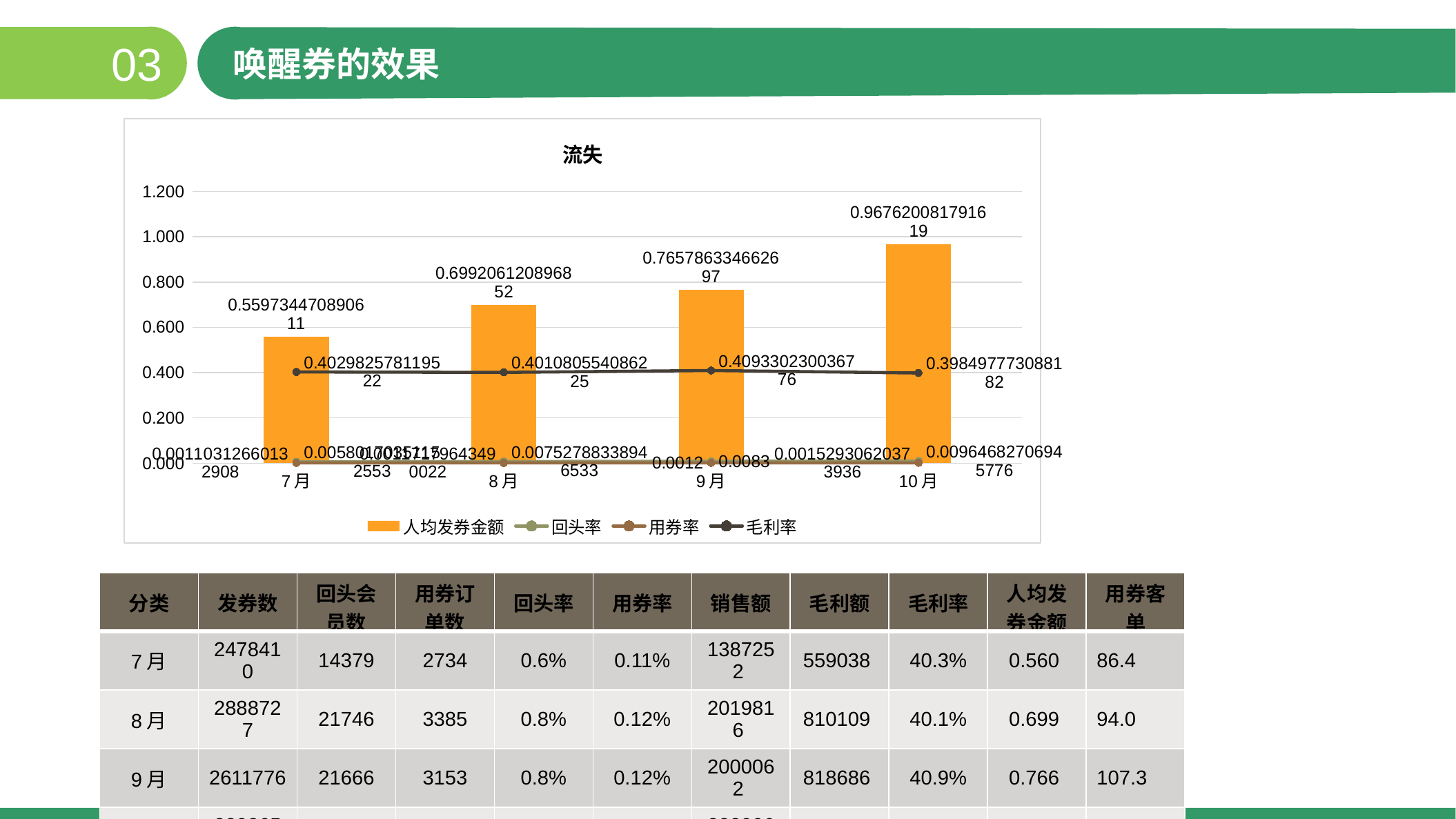

03
唤醒券的效果

### Chart: 流失

| Category | 人均发券金额 | 回头率 | 用券率 | 毛利率 |
|---|---|---|---|---|
| 7月 | 0.559734470890611 | 0.00580170351152553 | 0.00110312660132908 | 0.402982578119522 |
| 8月 | 0.699206120896852 | 0.00752788338946533 | 0.00117179643490022 | 0.401080554086225 |
| 9月 | 0.765786334662697 | 0.0083 | 0.0012 | 0.409330230036776 |
| 10月 | 0.967620081791619 | 0.00964682706945776 | 0.00152930620373936 | 0.398497773088182 |
| 分类 | 发券数 | 回头会员数 | 用券订单数 | 回头率 | 用券率 | 销售额 | 毛利额 | 毛利率 | 人均发券金额 | 用券客单 |
| --- | --- | --- | --- | --- | --- | --- | --- | --- | --- | --- |
| 7月 | 2478410 | 14379 | 2734 | 0.6% | 0.11% | 1387252 | 559038 | 40.3% | 0.560 | 86.4 |
| 8月 | 2888727 | 21746 | 3385 | 0.8% | 0.12% | 2019816 | 810109 | 40.1% | 0.699 | 94.0 |
| 9月 | 2611776 | 21666 | 3153 | 0.8% | 0.12% | 2000062 | 818686 | 40.9% | 0.766 | 107.3 |
| 10月 | 2303659 | 22223 | 3523 | 1.0% | 0.15% | 2229067 | 888278 | 39.8% | 0.968 | 102.6 |